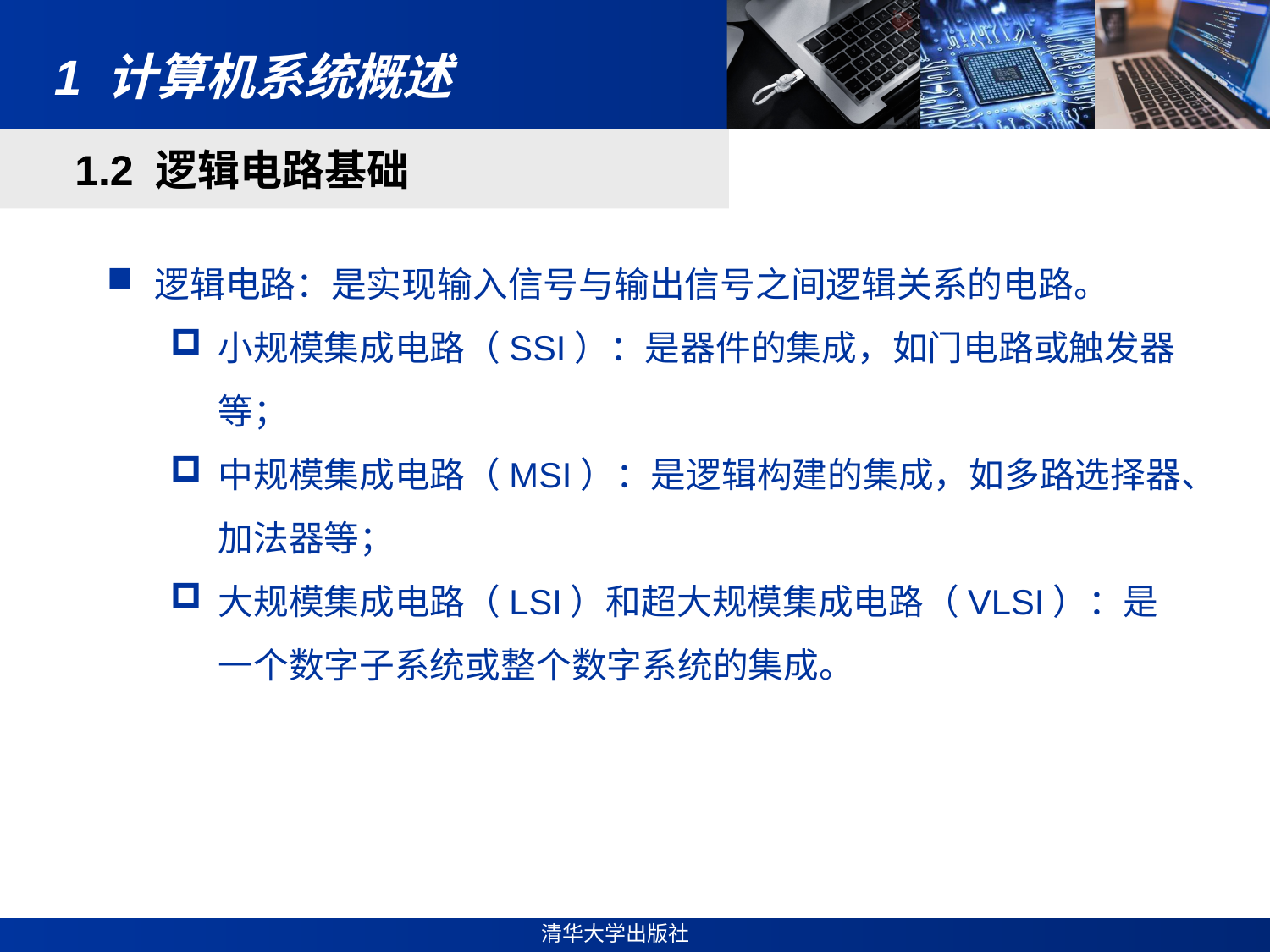

# 1 计算机系统概述
1.2 逻辑电路基础

逻辑电路：是实现输入信号与输出信号之间逻辑关系的电路。
小规模集成电路（SSI）：是器件的集成，如门电路或触发器等；
中规模集成电路（MSI）：是逻辑构建的集成，如多路选择器、加法器等；
大规模集成电路（LSI）和超大规模集成电路（VLSI）：是一个数字子系统或整个数字系统的集成。